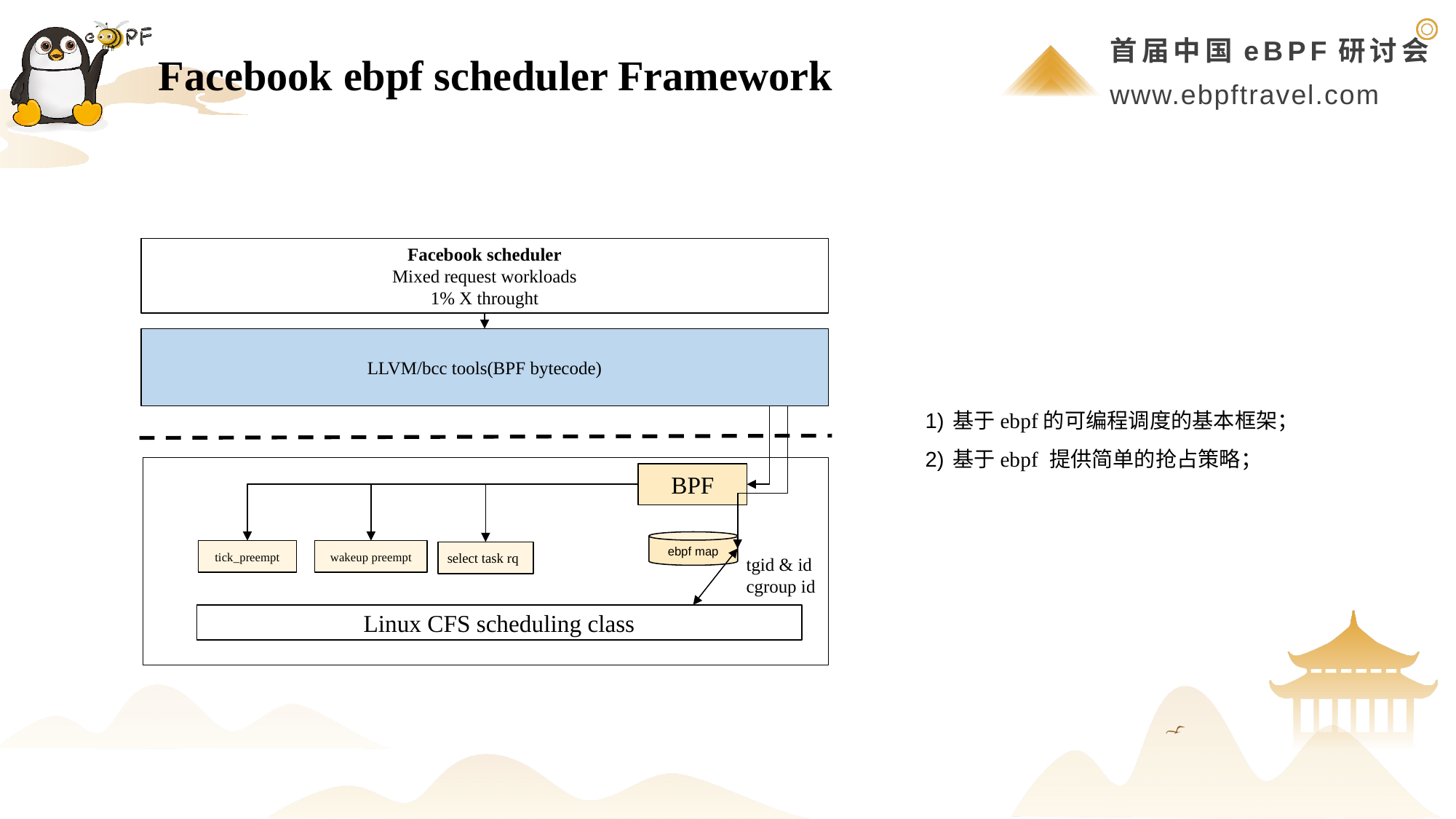

Facebook ebpf scheduler Framework
Facebook scheduler
Mixed request workloads
1% X throught
LLVM/bcc tools(BPF bytecode)

BPF
ebpf map
tick_preempt
wakeup preempt
select task rq
tgid & id
cgroup id
Linux CFS scheduling class
基于ebpf的可编程调度的基本框架；
基于ebpf 提供简单的抢占策略；